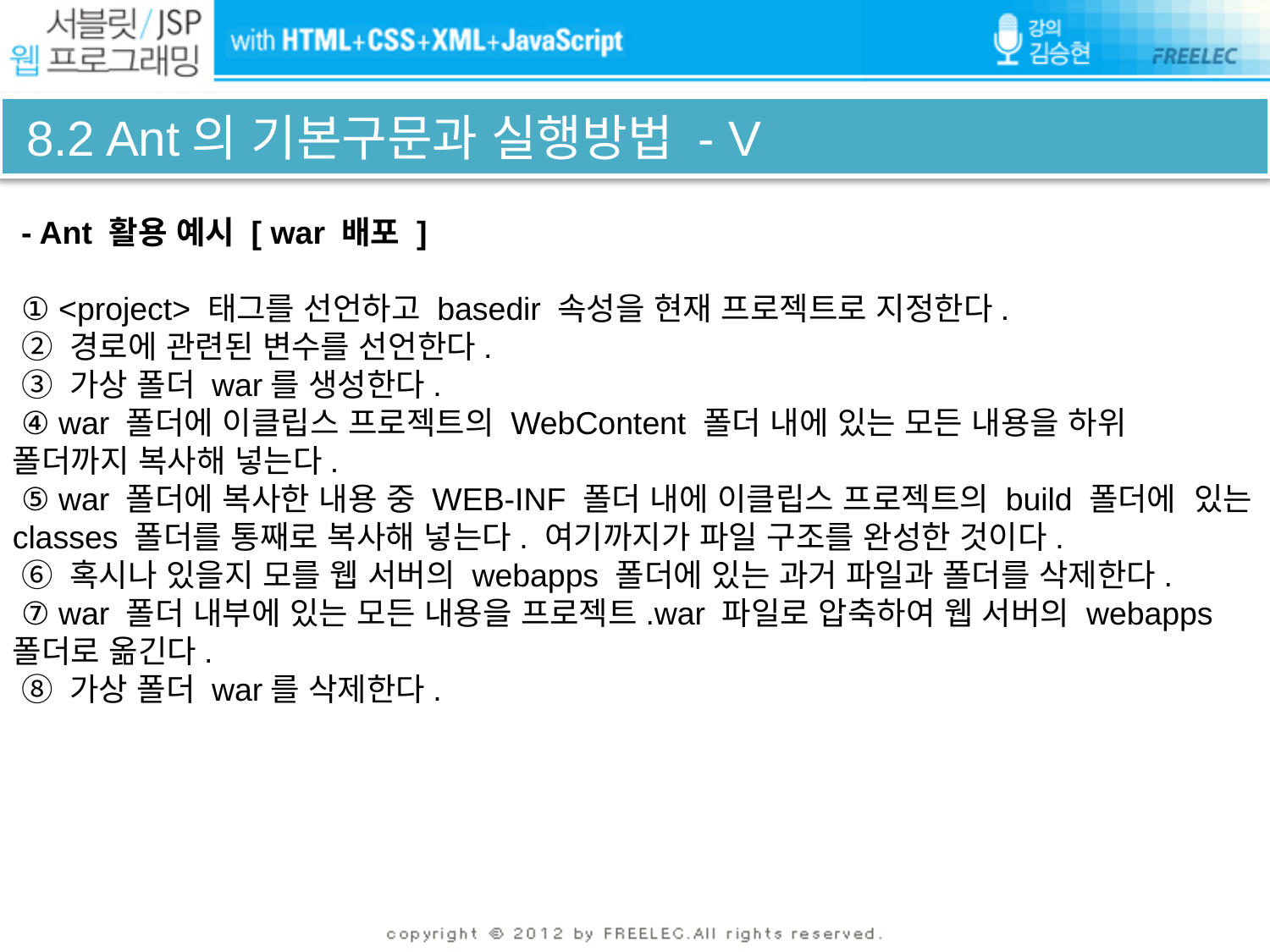

# 8.2 Ant의 기본구문과 실행방법 - V
 - Ant 활용 예시 [ war 배포 ]

 ① <project> 태그를 선언하고 basedir 속성을 현재 프로젝트로 지정한다.
 ② 경로에 관련된 변수를 선언한다.
 ③ 가상 폴더 war를 생성한다.
 ④ war 폴더에 이클립스 프로젝트의 WebContent 폴더 내에 있는 모든 내용을 하위  폴더까지 복사해 넣는다.
 ⑤ war 폴더에 복사한 내용 중 WEB-INF 폴더 내에 이클립스 프로젝트의 build 폴더에  있는 classes 폴더를 통째로 복사해 넣는다. 여기까지가 파일 구조를 완성한 것이다.
 ⑥ 혹시나 있을지 모를 웹 서버의 webapps 폴더에 있는 과거 파일과 폴더를 삭제한다.
 ⑦ war 폴더 내부에 있는 모든 내용을 프로젝트.war 파일로 압축하여 웹 서버의 webapps 폴더로 옮긴다.
 ⑧ 가상 폴더 war를 삭제한다.